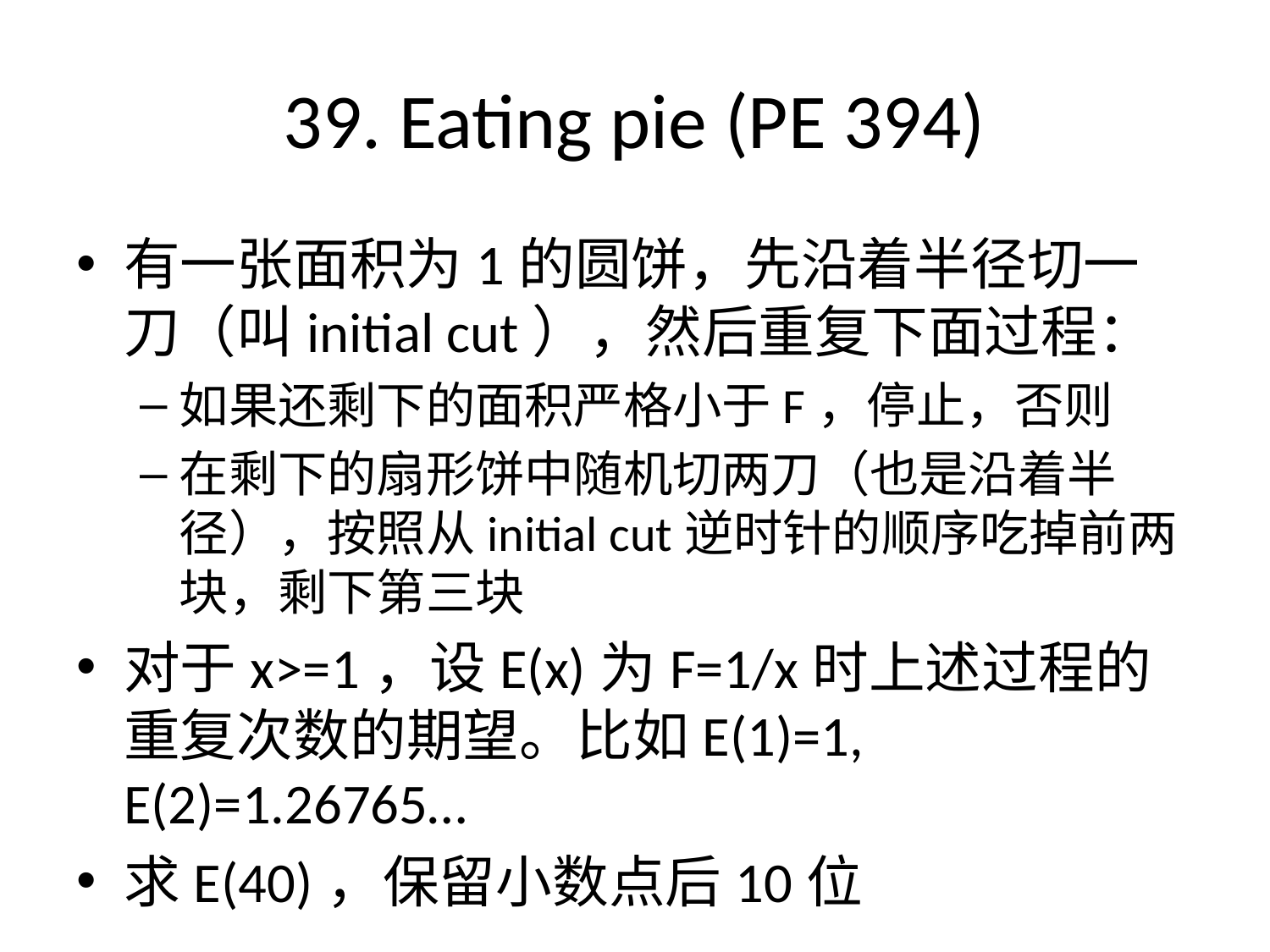

# 39. Eating pie (PE 394)
有一张面积为1的圆饼，先沿着半径切一刀（叫initial cut），然后重复下面过程：
如果还剩下的面积严格小于F，停止，否则
在剩下的扇形饼中随机切两刀（也是沿着半径），按照从initial cut逆时针的顺序吃掉前两块，剩下第三块
对于x>=1，设E(x)为F=1/x时上述过程的重复次数的期望。比如E(1)=1, E(2)=1.26765…
求E(40)，保留小数点后10位